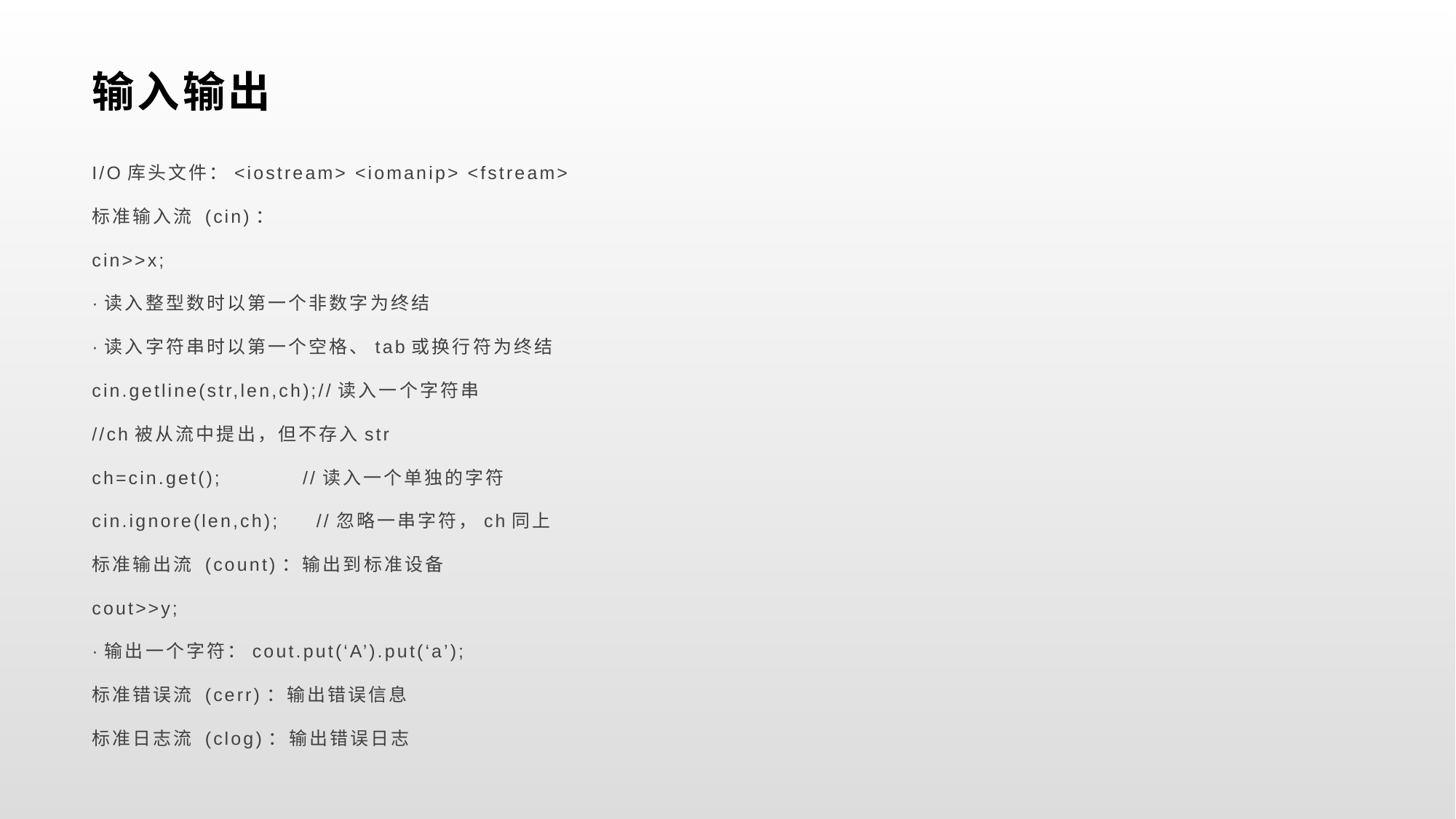

# 输入输出
I/O库头文件：<iostream> <iomanip> <fstream>
标准输入流 (cin)：
cin>>x;
·读入整型数时以第一个非数字为终结
·读入字符串时以第一个空格、tab或换行符为终结
cin.getline(str,len,ch);//读入一个字符串
//ch被从流中提出，但不存入str
ch=cin.get();           //读入一个单独的字符
cin.ignore(len,ch);     //忽略一串字符，ch同上
标准输出流 (count)：输出到标准设备
cout>>y;
·输出一个字符：cout.put(‘A’).put(‘a’);
标准错误流 (cerr)：输出错误信息
标准日志流 (clog)：输出错误日志